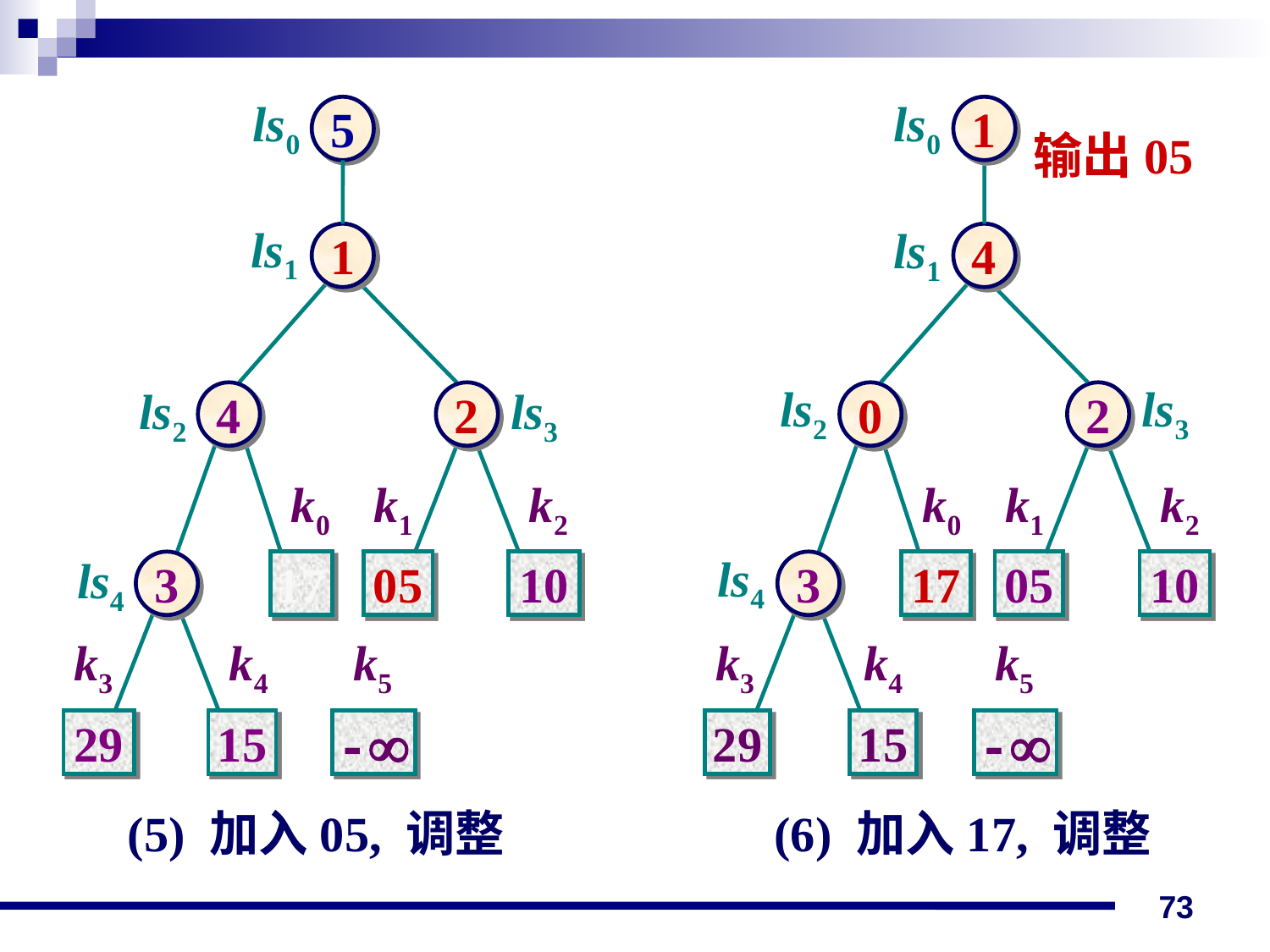

ls0
ls0
5
1

ls1
ls1
1
4

ls2
ls3
ls2
ls3
4
2
0
2

k0
k1
k2
k0
k1
k2
ls4
ls4
3
17
05
10
3
17
05
10

k3
k4
k5
k3
k4
k5
29
15
-∞
29
15
-∞
输出05
(5) 加入05, 调整                       (6) 加入17, 调整
73